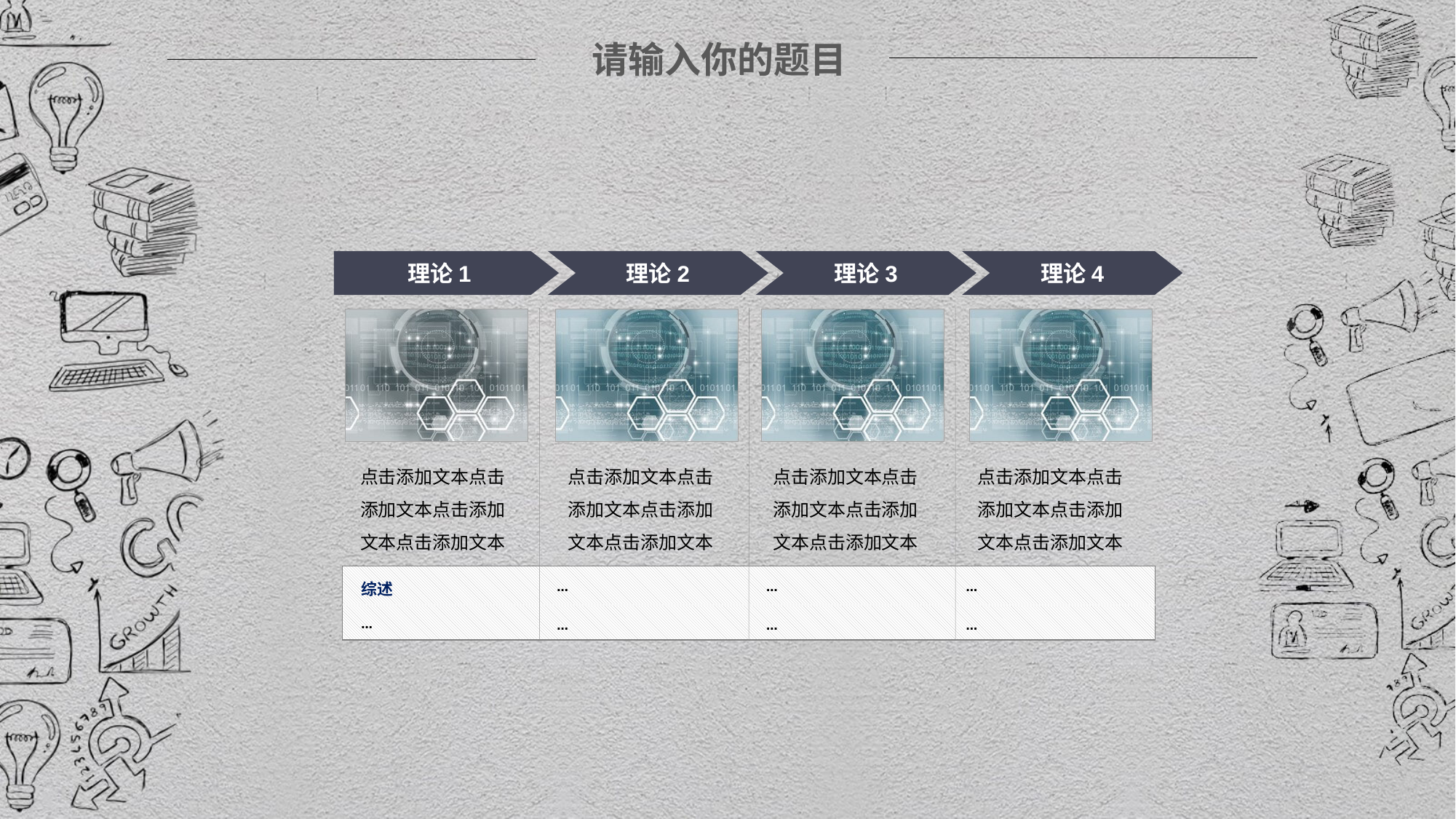

理论1
理论2
理论3
理论4

点击添加文本点击添加文本点击添加文本点击添加文本
点击添加文本点击添加文本点击添加文本点击添加文本
点击添加文本点击添加文本点击添加文本点击添加文本
点击添加文本点击添加文本点击添加文本点击添加文本

综述

…
…
…

…
…
…
…